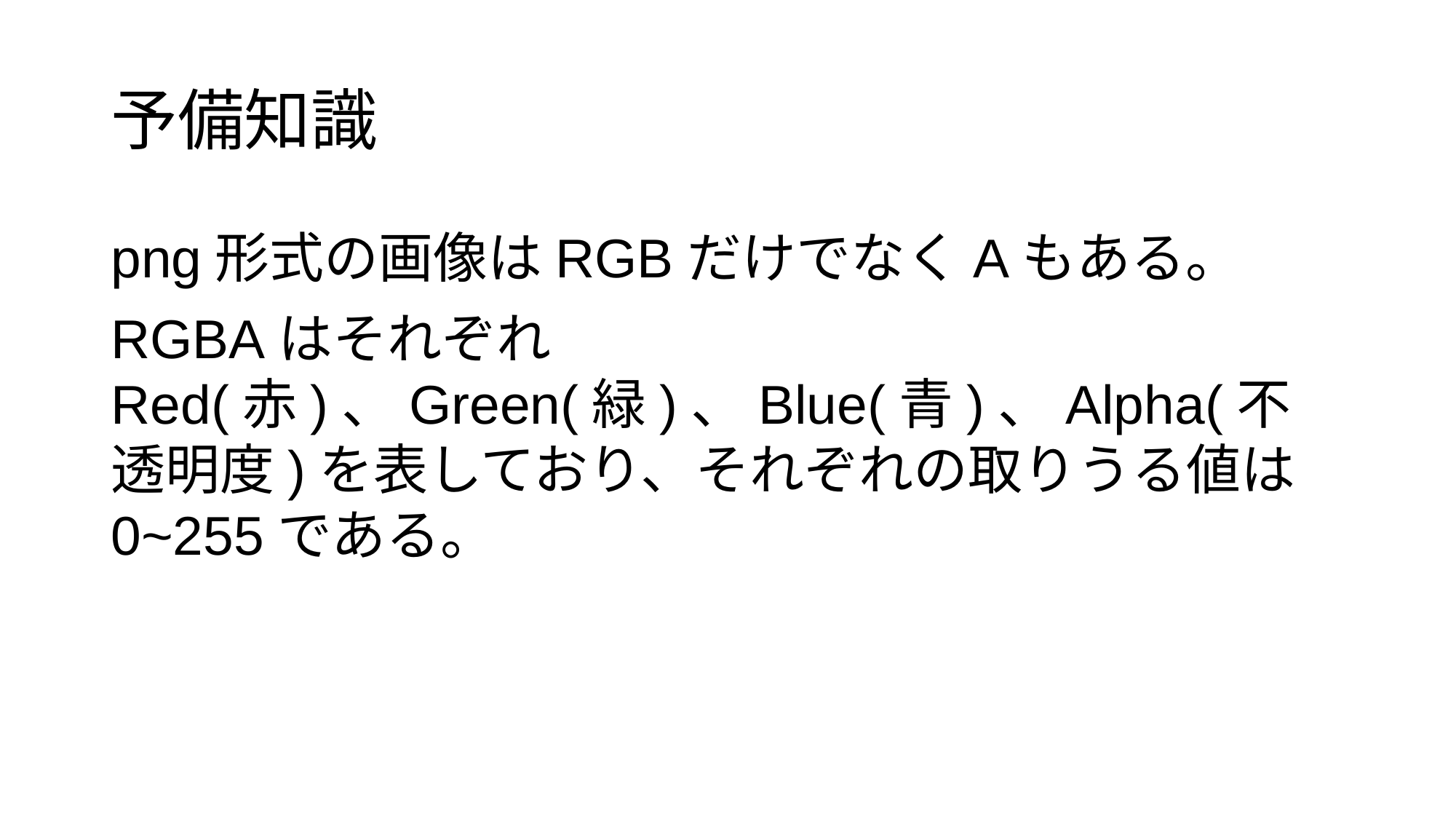

# 予備知識
png形式の画像はRGBだけでなくAもある。
RGBAはそれぞれRed(赤)、Green(緑)、Blue(青)、Alpha(不透明度)を表しており、それぞれの取りうる値は0~255である。